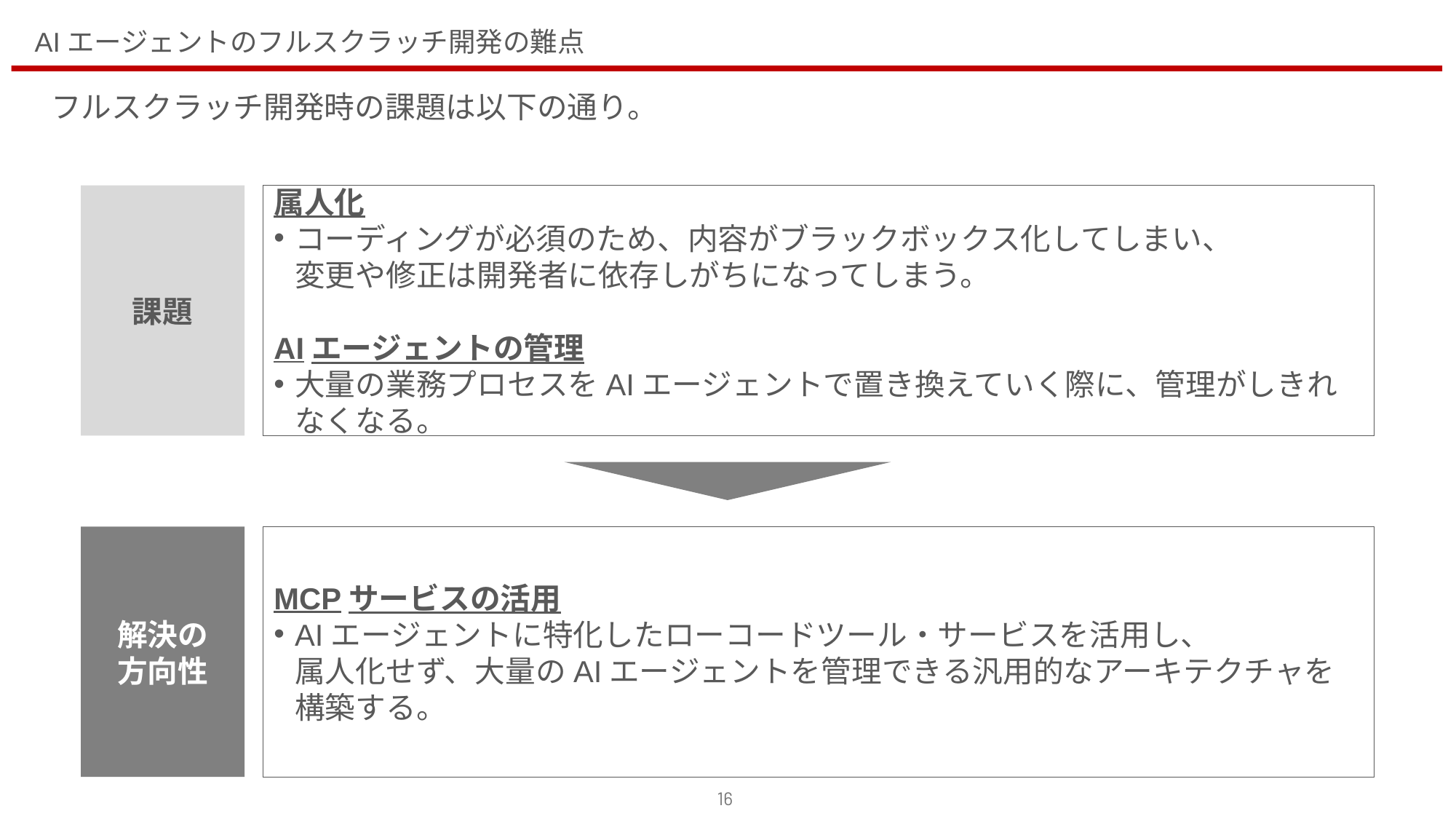

AIエージェントのフルスクラッチ開発の難点
フルスクラッチ開発時の課題は以下の通り。
課題
属人化
コーディングが必須のため、内容がブラックボックス化してしまい、
変更や修正は開発者に依存しがちになってしまう。
AIエージェントの管理
大量の業務プロセスをAIエージェントで置き換えていく際に、管理がしきれなくなる。

解決の
方向性
MCPサービスの活用
AIエージェントに特化したローコードツール・サービスを活用し、
属人化せず、大量のAIエージェントを管理できる汎用的なアーキテクチャを構築する。
16